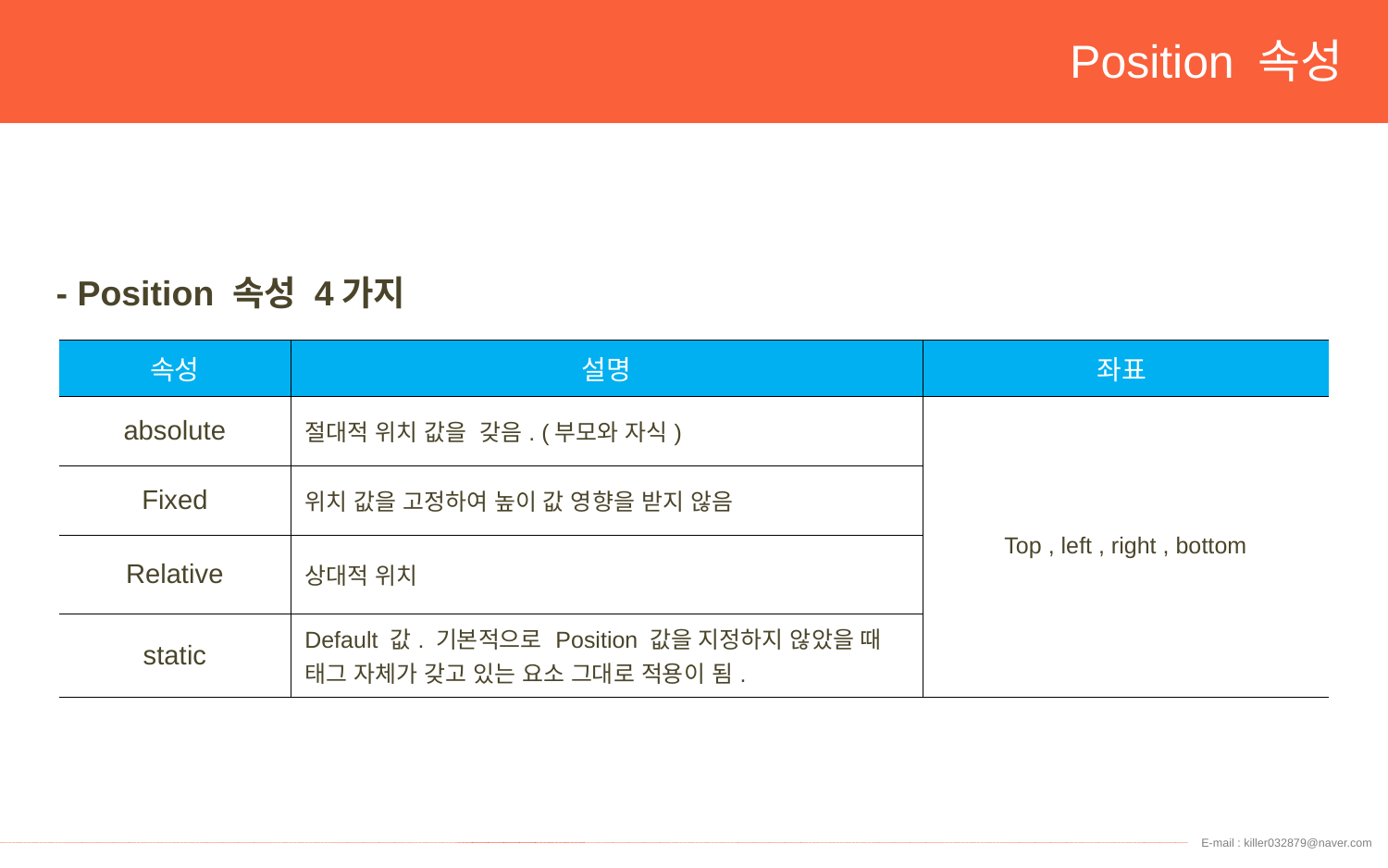

Position 속성
- Position 속성 4가지
| 속성 | 설명 | 좌표 |
| --- | --- | --- |
| absolute | 절대적 위치 값을 갖음. (부모와 자식) | Top , left , right , bottom |
| Fixed | 위치 값을 고정하여 높이 값 영향을 받지 않음 |  |
| Relative | 상대적 위치 |  |
| static | Default 값. 기본적으로 Position 값을 지정하지 않았을 때 태그 자체가 갖고 있는 요소 그대로 적용이 됨. |  |